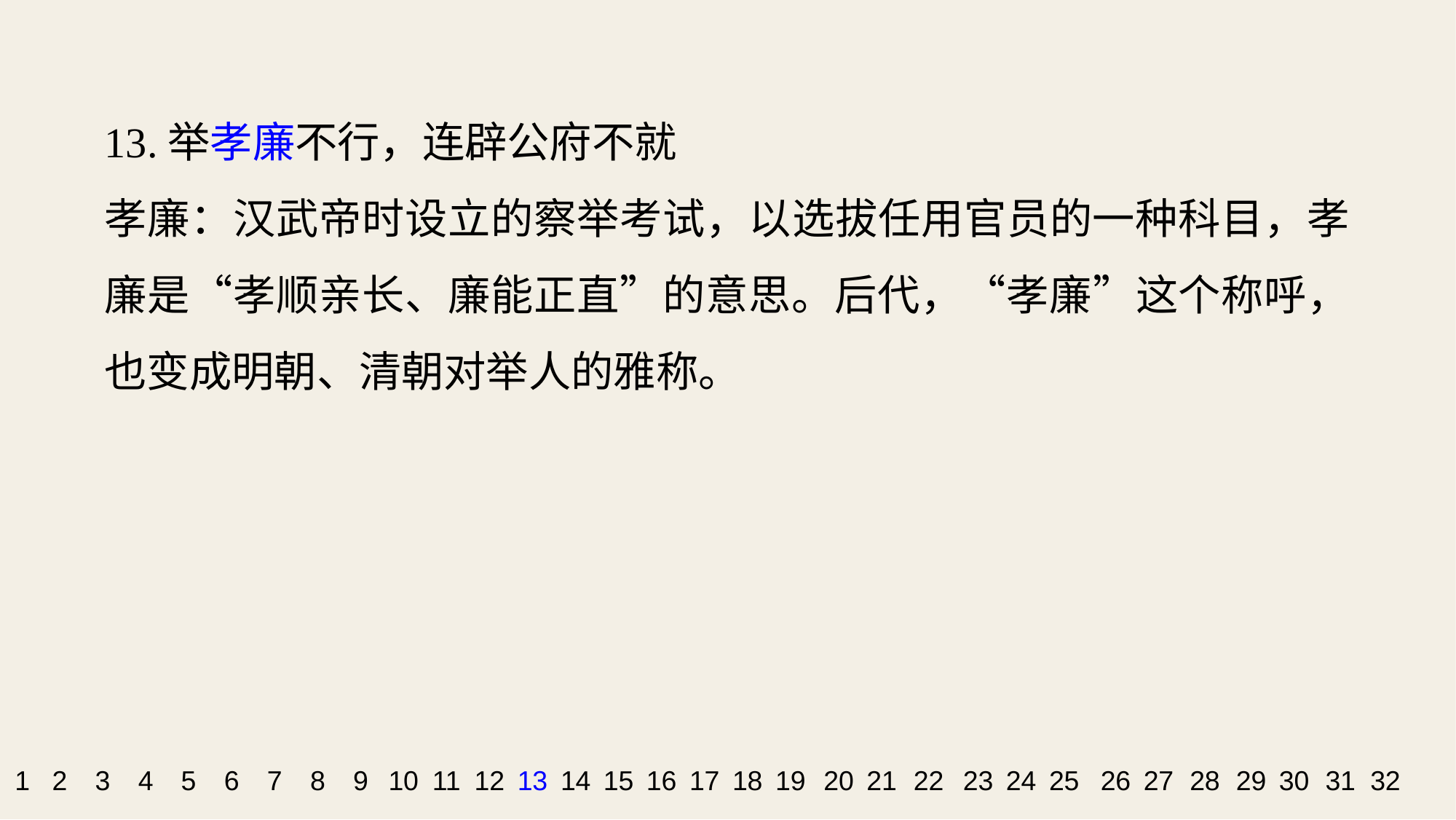

13.举孝廉不行，连辟公府不就
孝廉：汉武帝时设立的察举考试，以选拔任用官员的一种科目，孝廉是“孝顺亲长、廉能正直”的意思。后代，“孝廉”这个称呼，也变成明朝、清朝对举人的雅称。
1
2
3
4
5
6
7
8
9
10
11
12
13
14
15
16
17
18
19
20
21
22
23
24
25
26
27
28
29
30
31
32